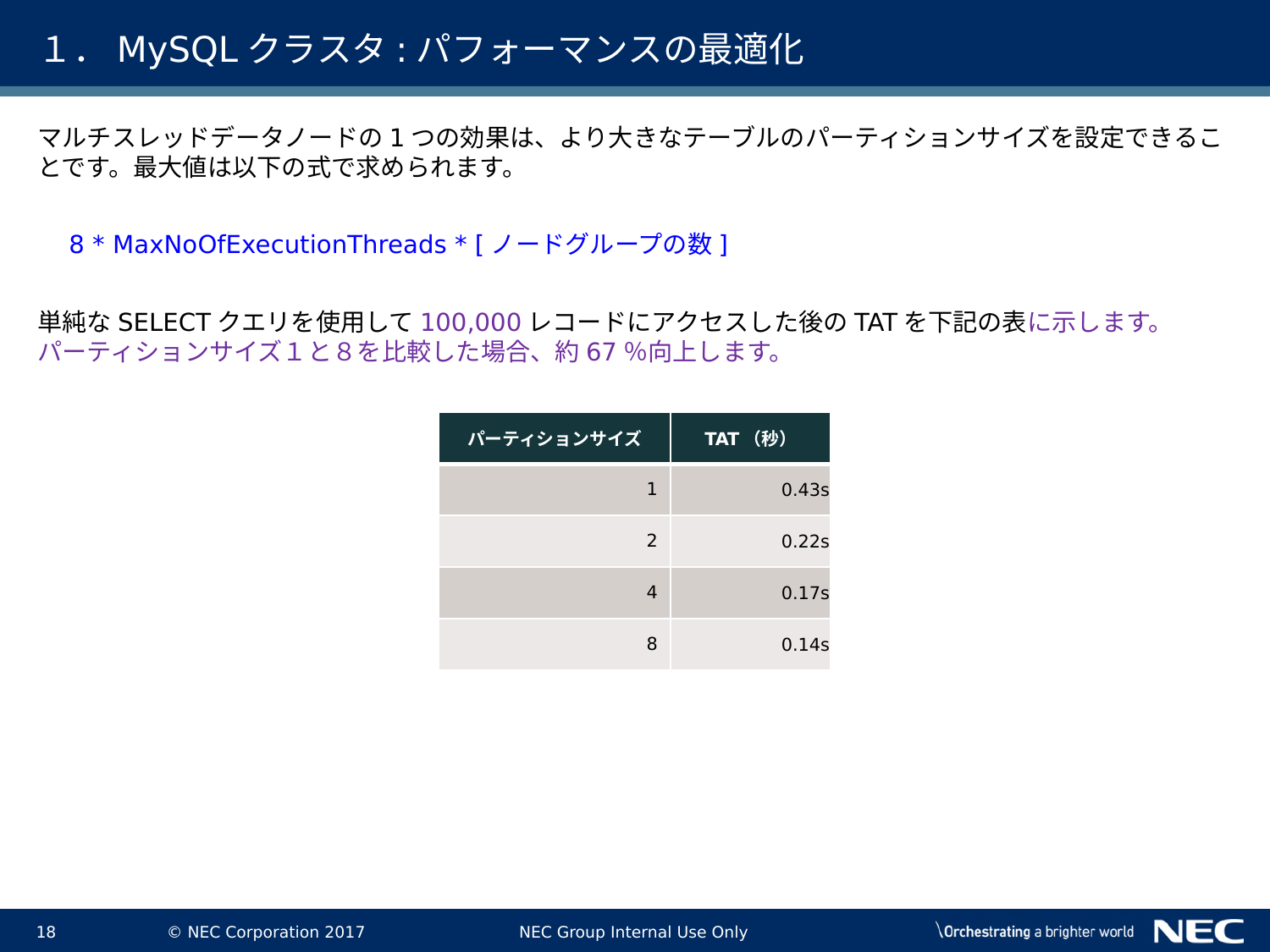

# １．MySQLクラスタ:パフォーマンスの最適化
マルチスレッドデータノードの1つの効果は、より大きなテーブルのパーティションサイズを設定できることです。最大値は以下の式で求められます。

    8 * MaxNoOfExecutionThreads * [ノードグループの数]

単純なSELECTクエリを使用して100,000レコードにアクセスした後のTATを下記の表に示します。
パーティションサイズ１と８を比較した場合、約67％向上します。

| パーティションサイズ | TAT（秒） |
| --- | --- |
| 1 | 0.43s |
| 2 | 0.22s |
| 4 | 0.17s |
| 8 | 0.14s |